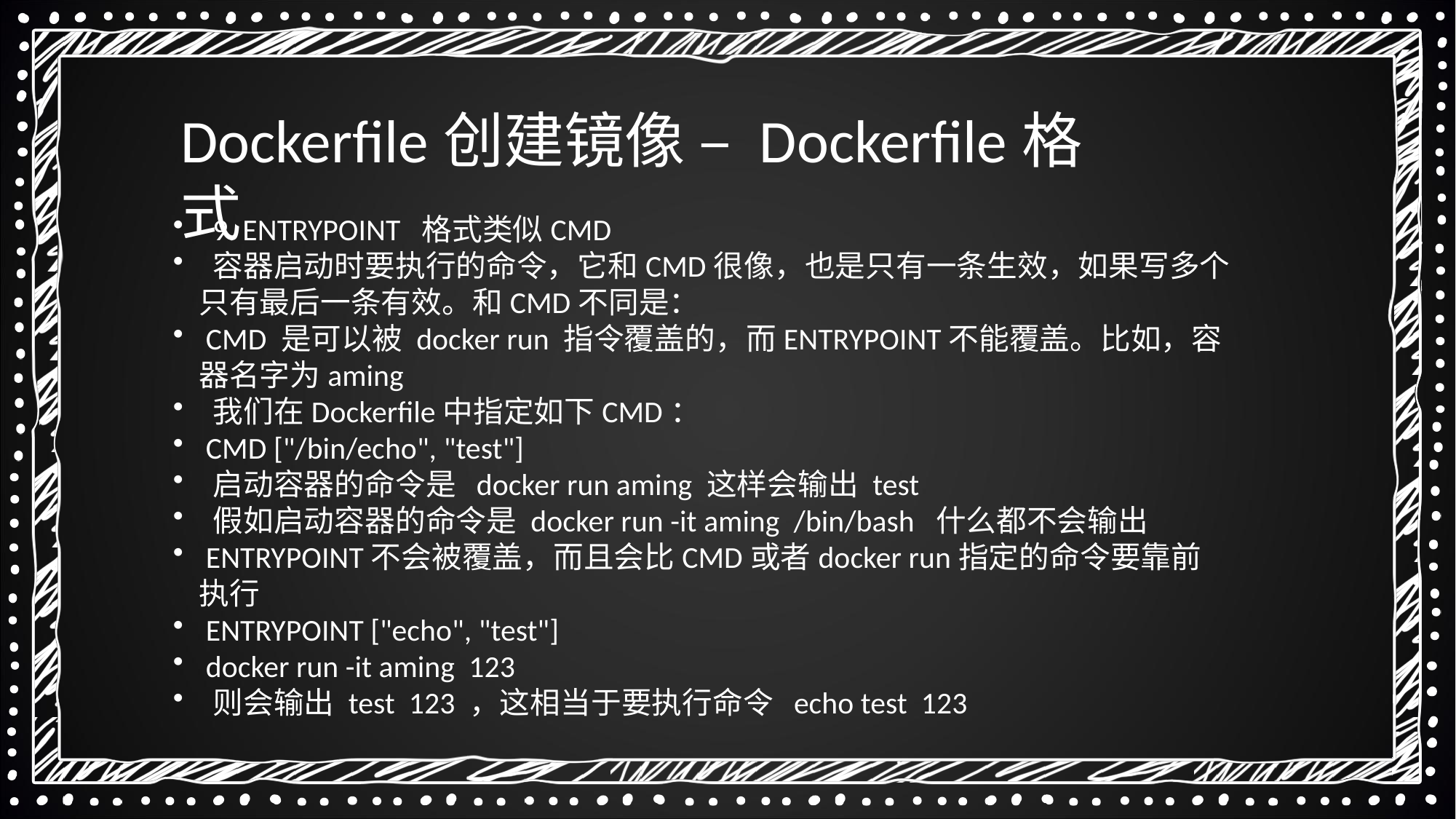

Dockerfile创建镜像 – Dockerfile格式
  9. ENTRYPOINT  格式类似CMD
 容器启动时要执行的命令，它和CMD很像，也是只有一条生效，如果写多个只有最后一条有效。和CMD不同是：
 CMD 是可以被 docker run 指令覆盖的，而ENTRYPOINT不能覆盖。比如，容器名字为aming
 我们在Dockerfile中指定如下CMD：
 CMD ["/bin/echo", "test"]
 启动容器的命令是  docker run aming 这样会输出 test
 假如启动容器的命令是 docker run -it aming  /bin/bash  什么都不会输出
 ENTRYPOINT不会被覆盖，而且会比CMD或者docker run指定的命令要靠前执行
 ENTRYPOINT ["echo", "test"]
 docker run -it aming  123
 则会输出 test  123 ，这相当于要执行命令  echo test  123